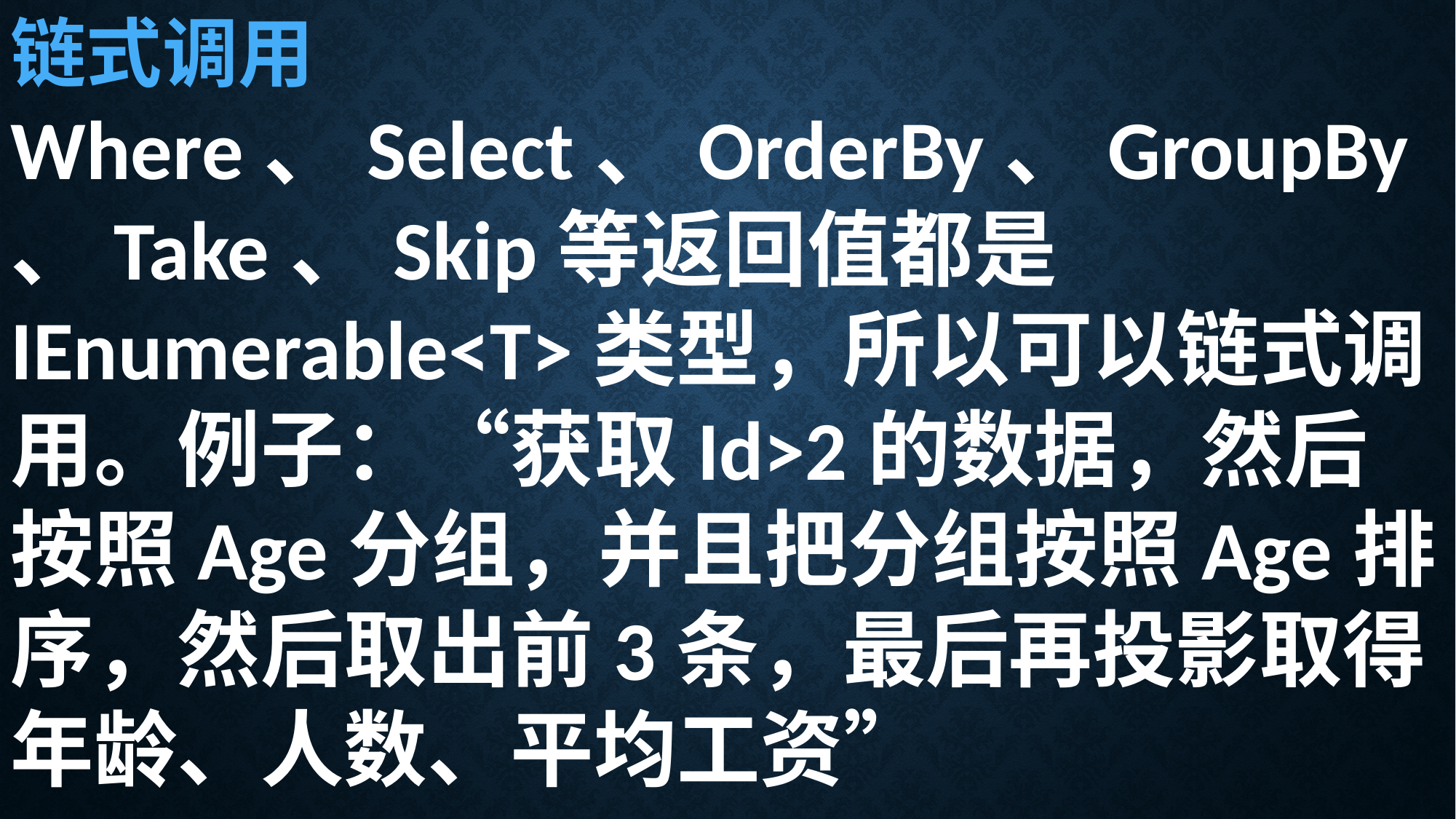

链式调用
Where、Select、OrderBy、GroupBy、Take、Skip等返回值都是IEnumerable<T>类型，所以可以链式调用。例子：“获取Id>2的数据，然后按照Age分组，并且把分组按照Age排序，然后取出前3条，最后再投影取得年龄、人数、平均工资”